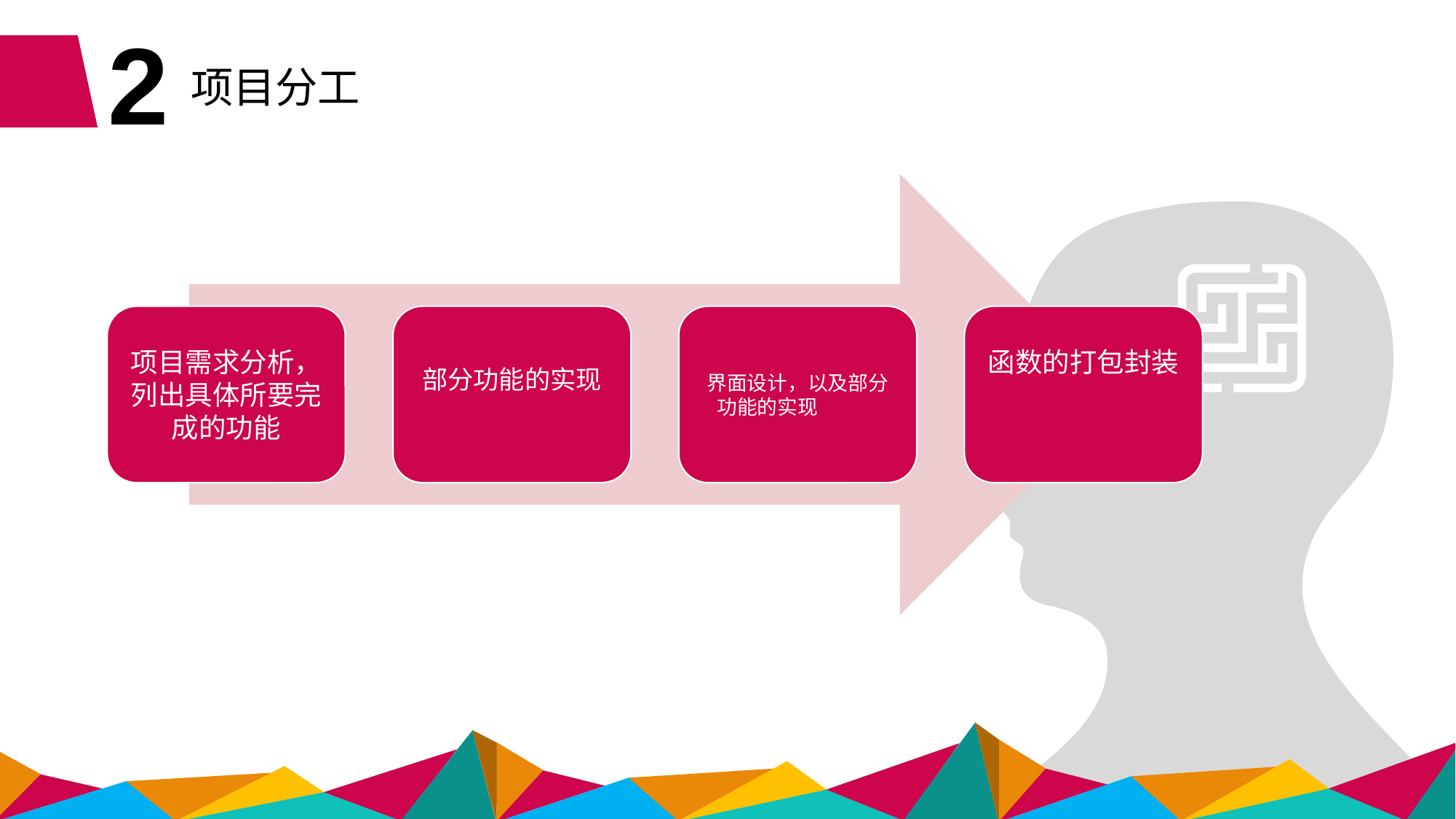

2

项目分工
项目需求分析，列出具体所要完成的功能
部分功能的实现
界面设计，以及部分功能的实现
函数的打包封装